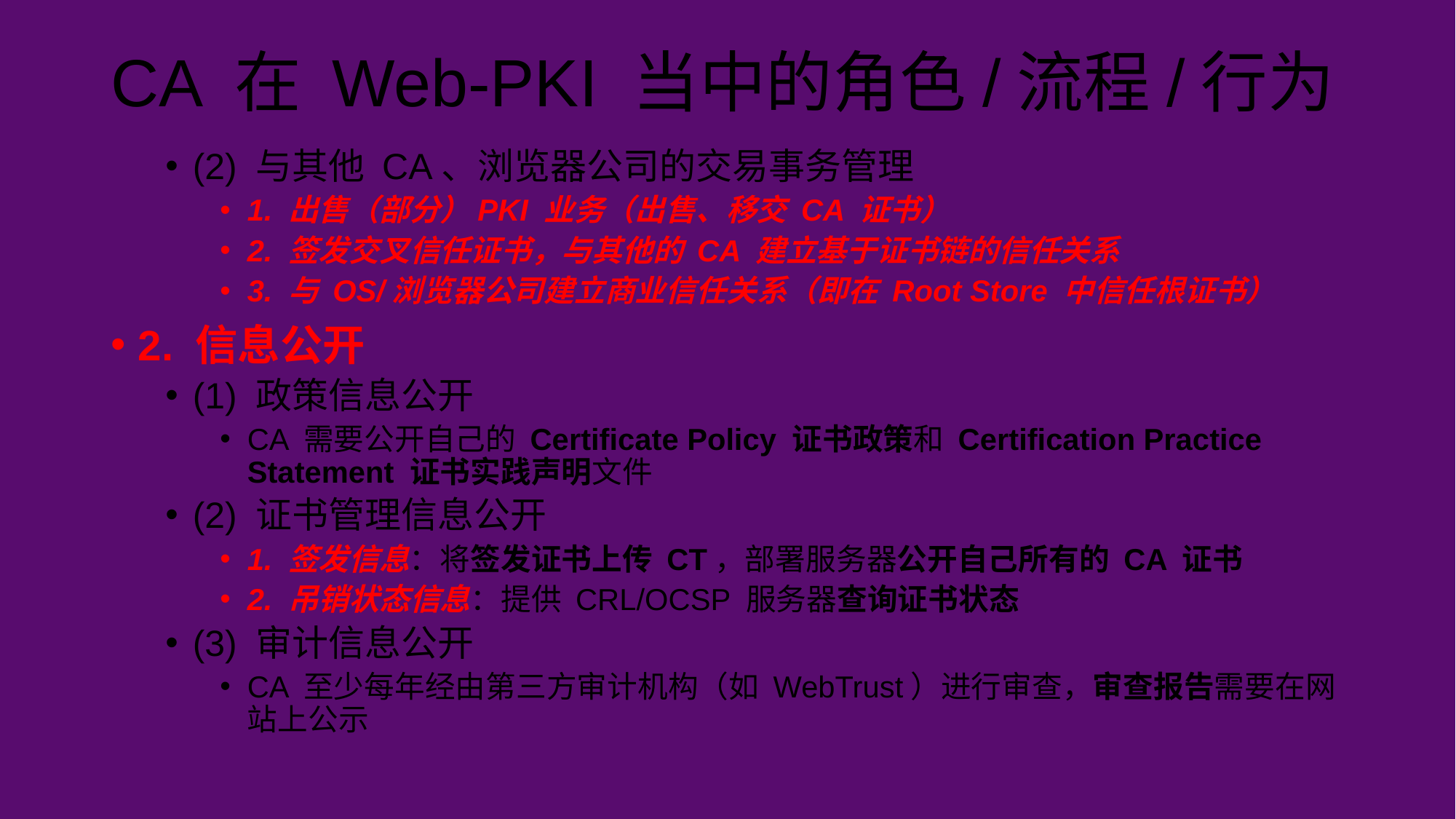

# CA 在 Web-PKI 当中的角色/流程/行为
(2) 与其他 CA、浏览器公司的交易事务管理
1. 出售（部分）PKI 业务（出售、移交 CA 证书）
2. 签发交叉信任证书，与其他的 CA 建立基于证书链的信任关系
3. 与 OS/浏览器公司建立商业信任关系（即在 Root Store 中信任根证书）
2. 信息公开
(1) 政策信息公开
CA 需要公开自己的 Certificate Policy 证书政策和 Certification Practice Statement 证书实践声明文件
(2) 证书管理信息公开
1. 签发信息：将签发证书上传 CT，部署服务器公开自己所有的 CA 证书
2. 吊销状态信息：提供 CRL/OCSP 服务器查询证书状态
(3) 审计信息公开
CA 至少每年经由第三方审计机构（如 WebTrust）进行审查，审查报告需要在网站上公示